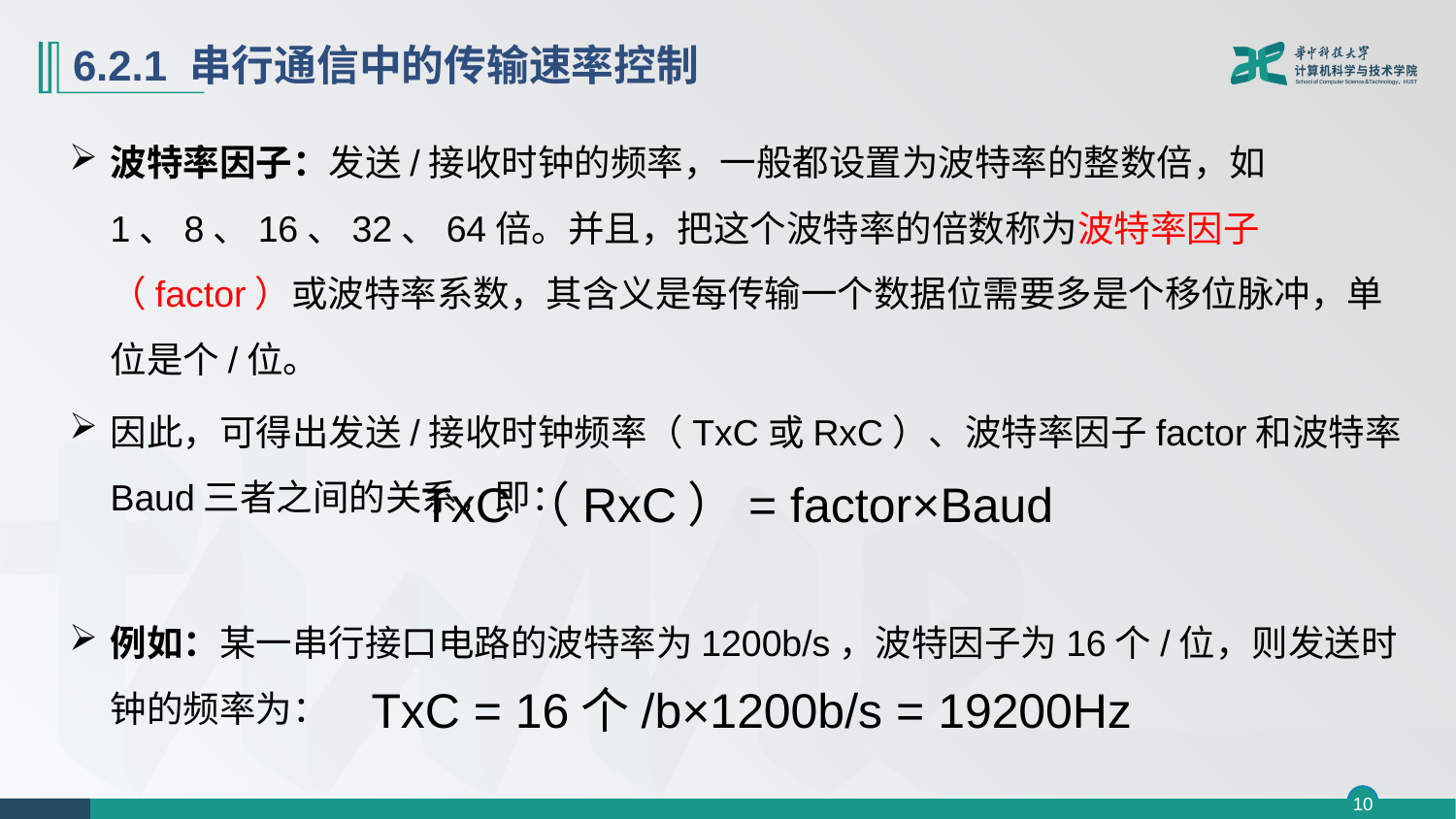

# 6.2.1 串行通信中的传输速率控制
波特率因子：发送/接收时钟的频率，一般都设置为波特率的整数倍，如1、8、16、32、64倍。并且，把这个波特率的倍数称为波特率因子（factor）或波特率系数，其含义是每传输一个数据位需要多是个移位脉冲，单位是个/位。
因此，可得出发送/接收时钟频率（TxC或RxC）、波特率因子factor和波特率Baud三者之间的关系，即：

例如：某一串行接口电路的波特率为1200b/s，波特因子为16个/位，则发送时钟的频率为：

TxC（RxC）= factor×Baud
TxC = 16个/b×1200b/s = 19200Hz